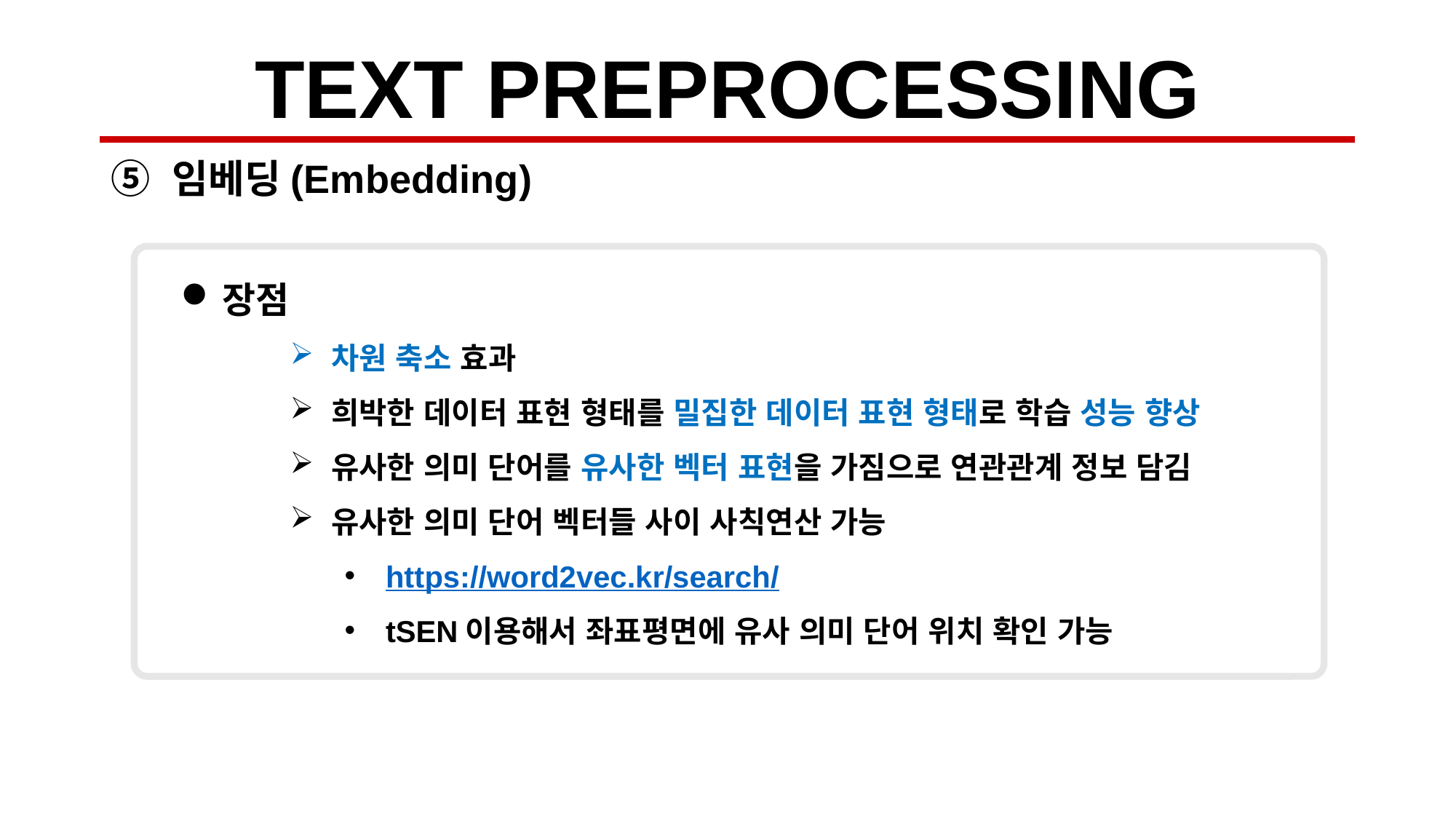

# TEXT PREPROCESSING
임베딩(Embedding)
장점
차원 축소 효과
희박한 데이터 표현 형태를 밀집한 데이터 표현 형태로 학습 성능 향상
유사한 의미 단어를 유사한 벡터 표현을 가짐으로 연관관계 정보 담김
유사한 의미 단어 벡터들 사이 사칙연산 가능
https://word2vec.kr/search/
tSEN이용해서 좌표평면에 유사 의미 단어 위치 확인 가능